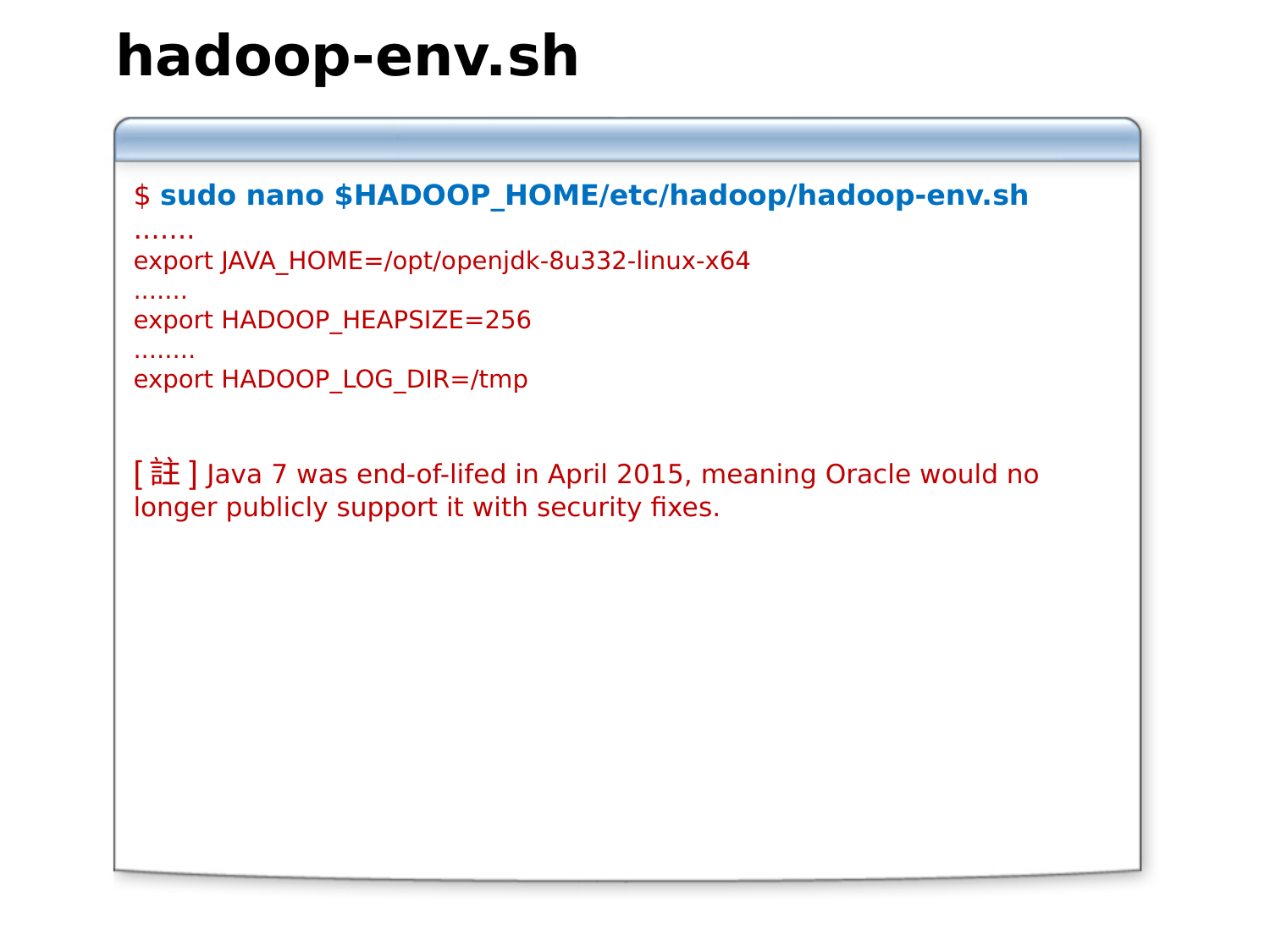

hadoop-env.sh
$ sudo nano $HADOOP_HOME/etc/hadoop/hadoop-env.sh
.......
export JAVA_HOME=/opt/openjdk-8u332-linux-x64
.......
export HADOOP_HEAPSIZE=256
........
export HADOOP_LOG_DIR=/tmp

[註] Java 7 was end-of-lifed in April 2015, meaning Oracle would no longer publicly support it with security fixes.